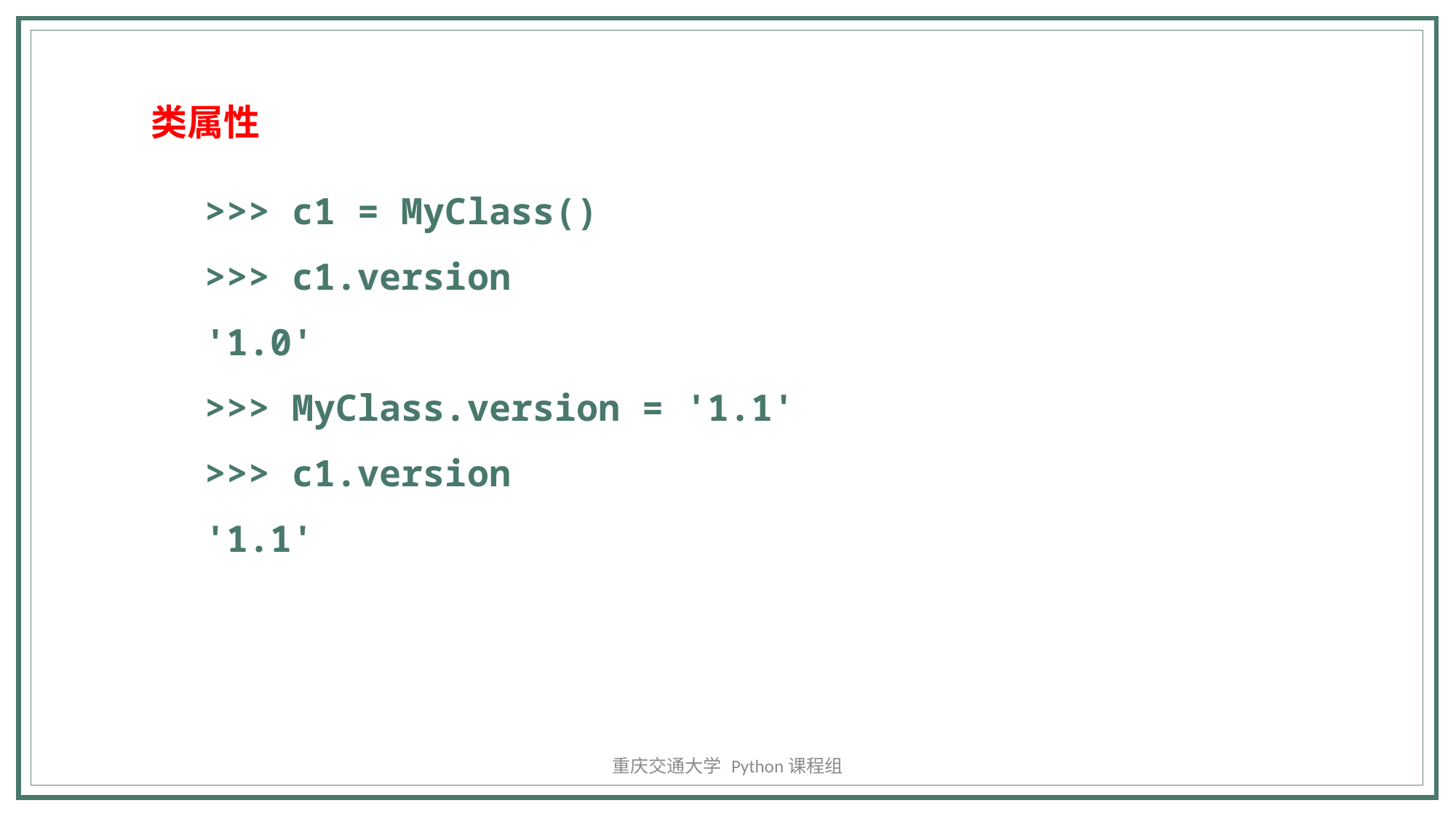

类属性
>>> c1 = MyClass()
>>> c1.version
'1.0'
>>> MyClass.version = '1.1'
>>> c1.version
'1.1'
重庆交通大学 Python课程组